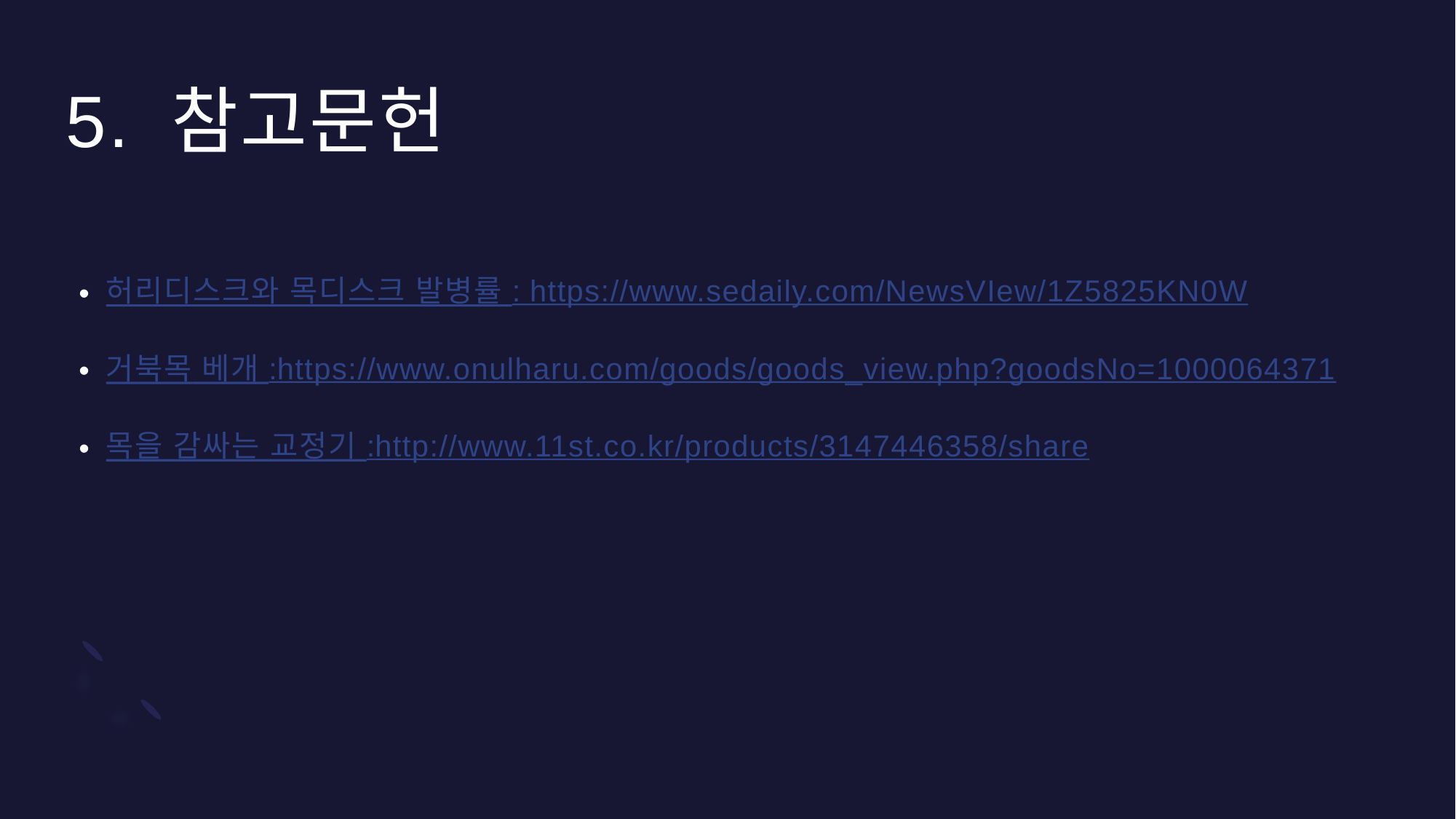

# 5. 참고문헌
허리디스크와 목디스크 발병률 : https://www.sedaily.com/NewsVIew/1Z5825KN0W
거북목 베개 :
https://www.onulharu.com/goods/goods_view.php?goodsNo=1000064371
목을 감싸는 교정기 :
http://www.11st.co.kr/products/3147446358/share